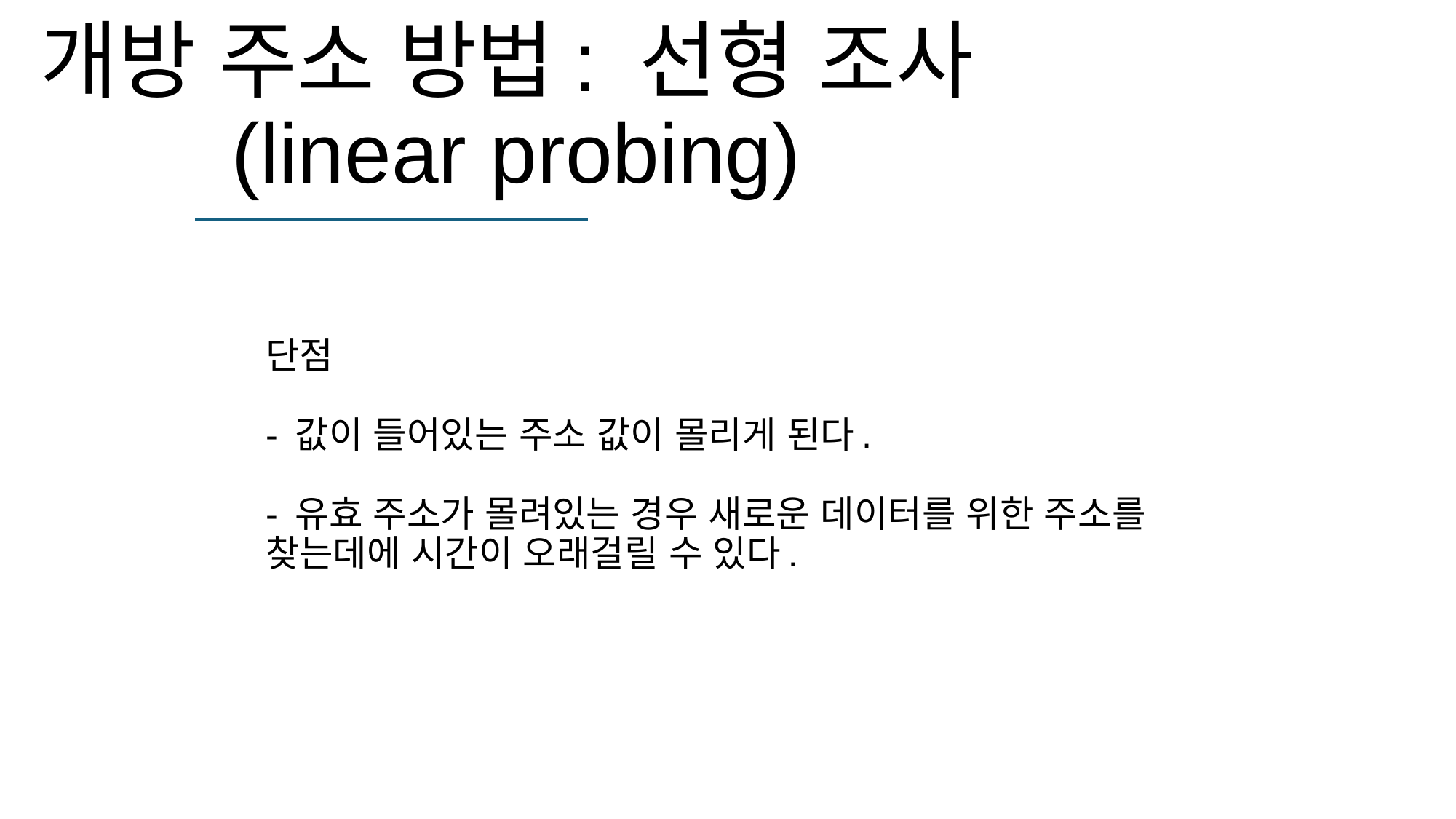

# 개방 주소 방법: 선형 조사(linear probing)

단점

- 값이 들어있는 주소 값이 몰리게 된다.

- 유효 주소가 몰려있는 경우 새로운 데이터를 위한 주소를 찾는데에 시간이 오래걸릴 수 있다.